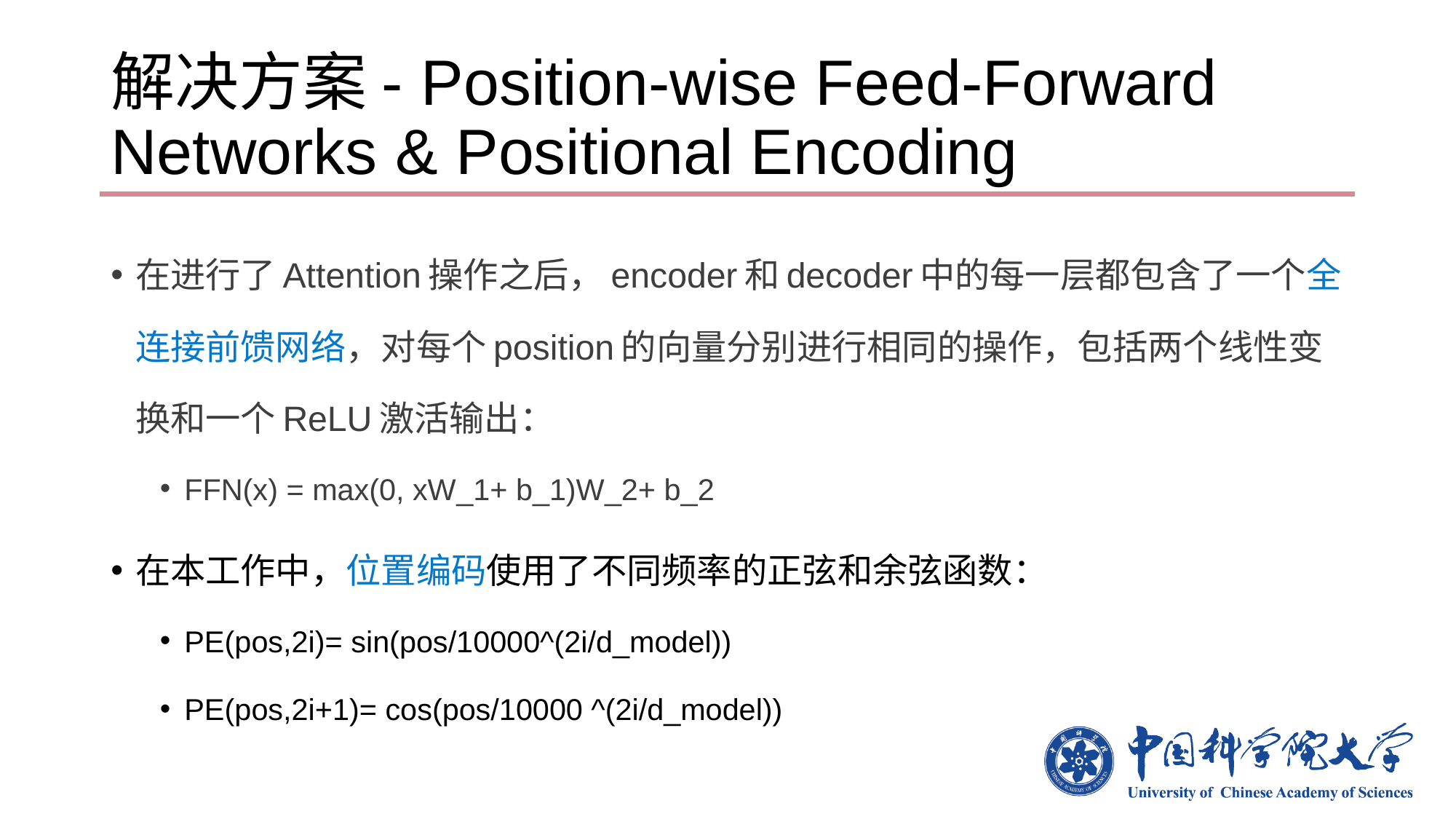

# 解决方案- Position-wise Feed-Forward Networks & Positional Encoding
在进行了Attention操作之后，encoder和decoder中的每一层都包含了一个全连接前馈网络，对每个position的向量分别进行相同的操作，包括两个线性变换和一个ReLU激活输出：
FFN(x) = max(0, xW_1+ b_1)W_2+ b_2
在本工作中，位置编码使用了不同频率的正弦和余弦函数：
PE(pos,2i)= sin(pos/10000^(2i/d_model))
PE(pos,2i+1)= cos(pos/10000 ^(2i/d_model))